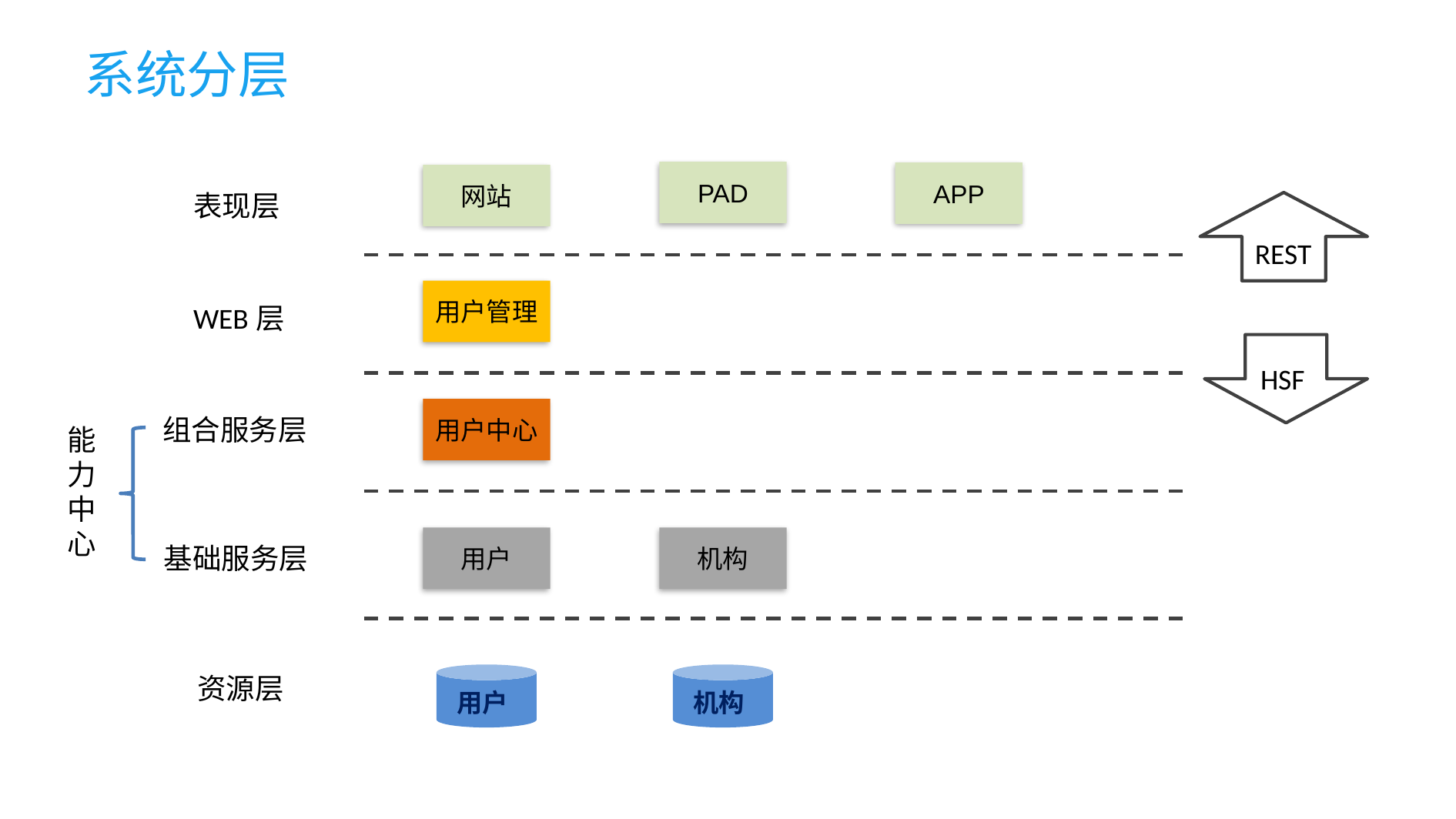

# 系统分层
PAD
APP
网站
表现层

REST
用户管理
WEB层

HSF
用户中心
组合服务层
能力中心

用户
机构
基础服务层

资源层

机构
用户